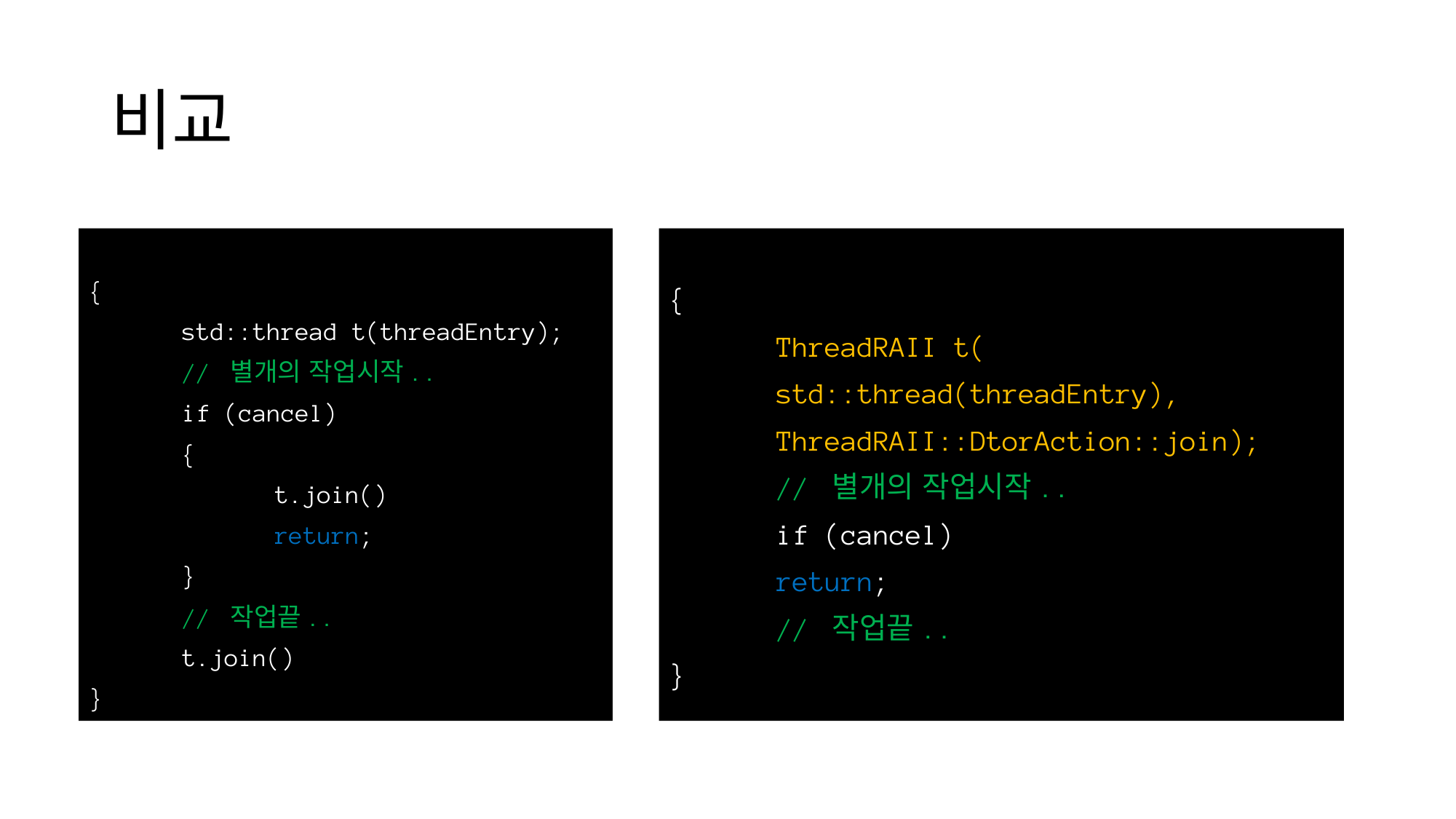

# 비교

{
	std::thread t(threadEntry);
	// 별개의 작업시작..
	if (cancel)
	{
		t.join()
		return;
	}
	// 작업끝..
	t.join()
}

{
	ThreadRAII t(
		std::thread(threadEntry),
		ThreadRAII::DtorAction::join);
	// 별개의 작업시작..
	if (cancel)
		return;
	// 작업끝..
}